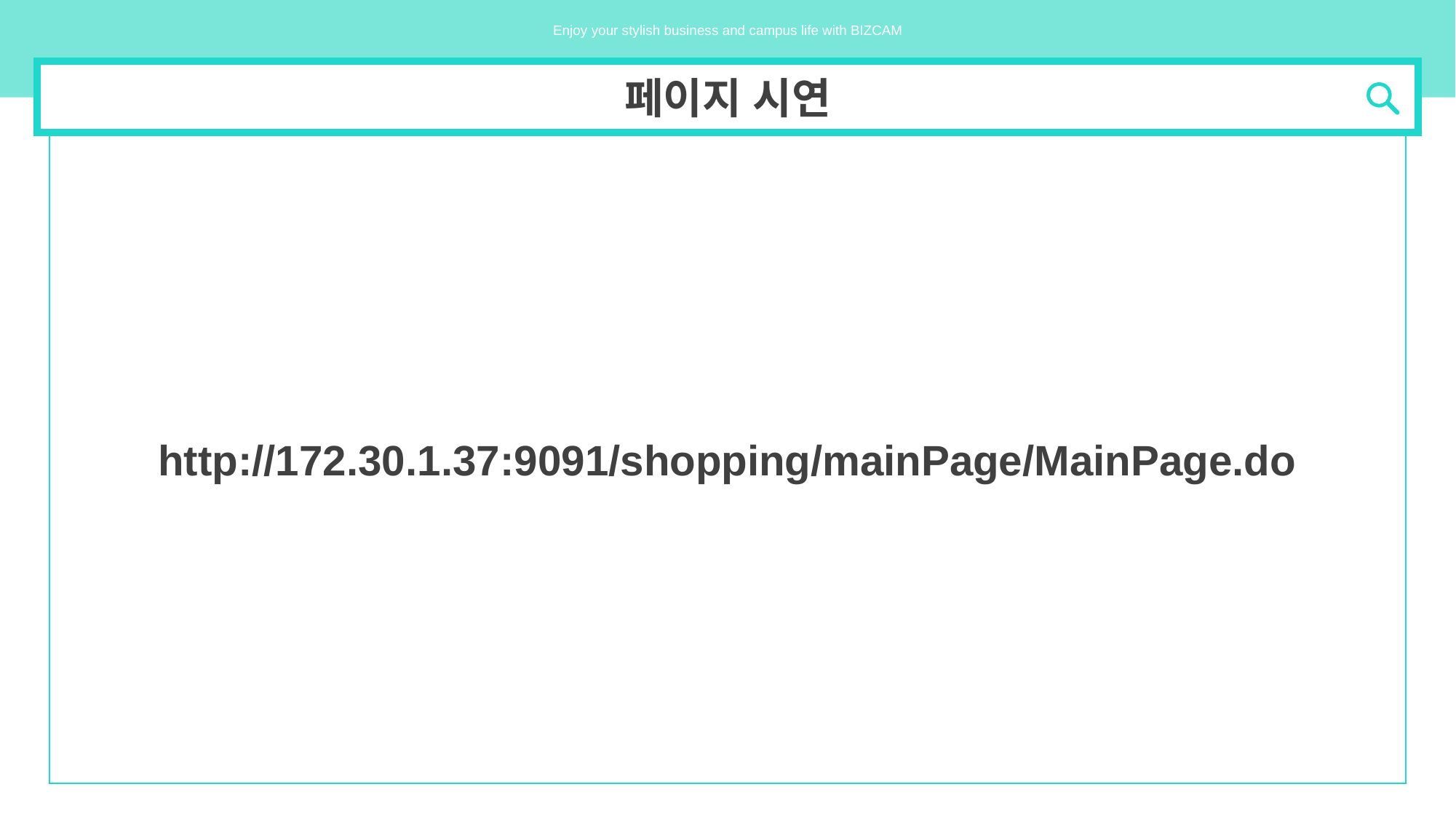

Enjoy your stylish business and campus life with BIZCAM
페이지 시연

http://172.30.1.37:9091/shopping/mainPage/MainPage.do